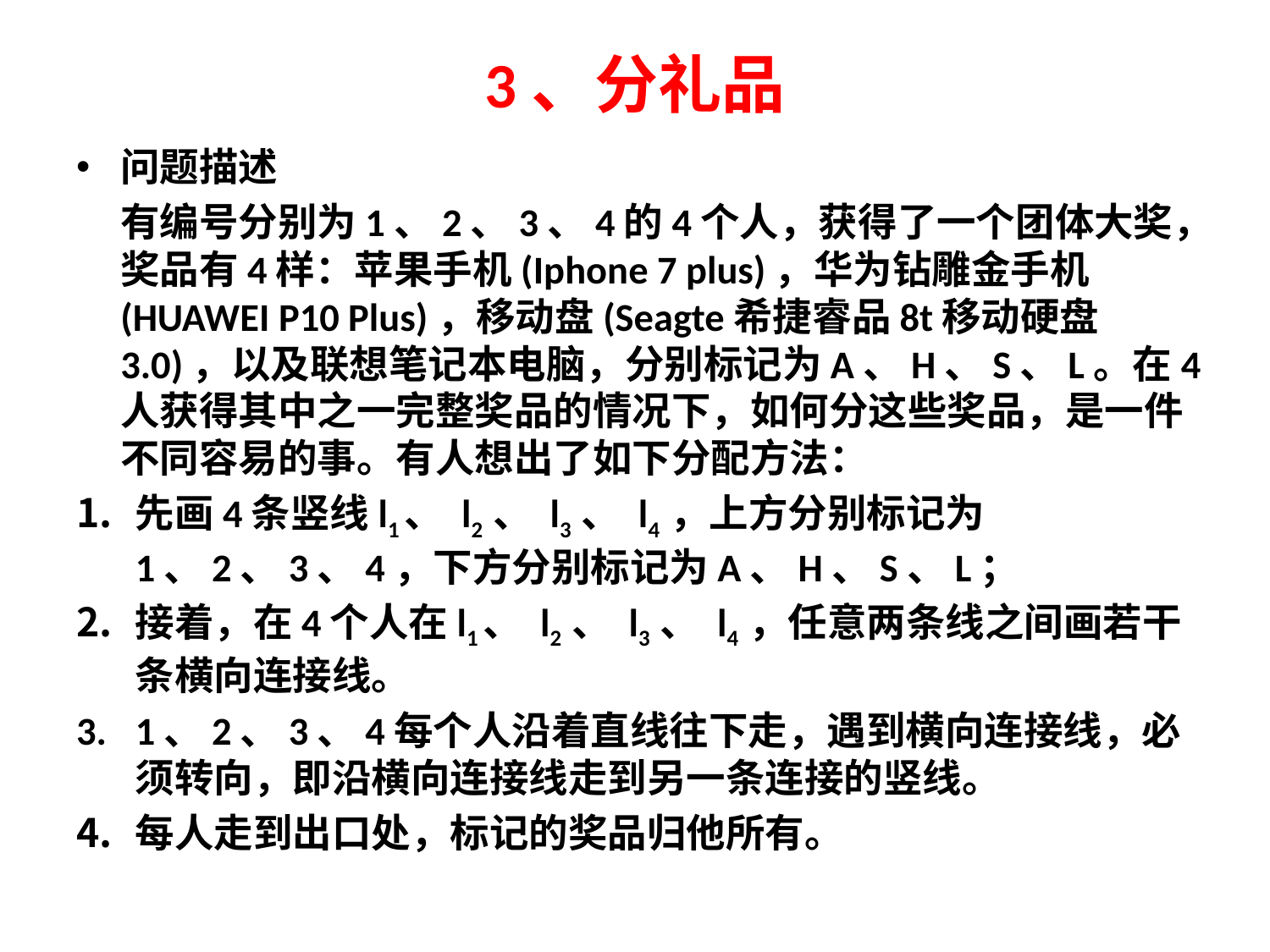

# 3、分礼品
问题描述
    有编号分别为1、2、3、4的4个人，获得了一个团体大奖，奖品有4样：苹果手机(Iphone 7 plus)，华为钻雕金手机(HUAWEI P10 Plus)，移动盘(Seagte希捷睿品8t移动硬盘3.0)，以及联想笔记本电脑，分别标记为A、H、S、L。在4人获得其中之一完整奖品的情况下，如何分这些奖品，是一件不同容易的事。有人想出了如下分配方法：
先画4条竖线l1、 l2 、 l3 、 l4 ，上方分别标记为1、2、3、4，下方分别标记为A、H、S、L；
接着，在4个人在l1、 l2 、 l3 、 l4 ，任意两条线之间画若干条横向连接线。
1、2、3、4每个人沿着直线往下走，遇到横向连接线，必须转向，即沿横向连接线走到另一条连接的竖线。
每人走到出口处，标记的奖品归他所有。